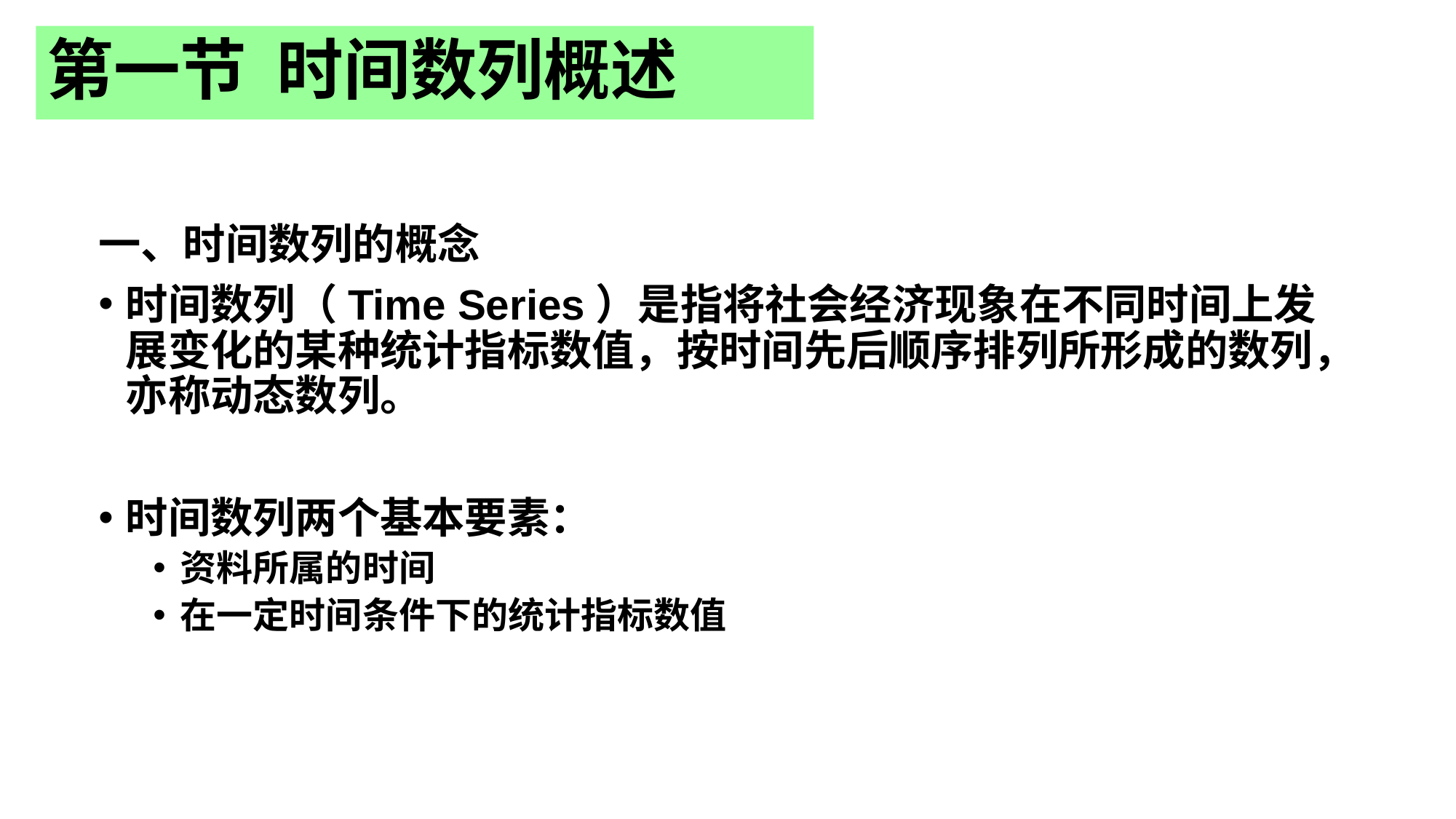

# 第一节  时间数列概述
一、时间数列的概念
时间数列（Time Series）是指将社会经济现象在不同时间上发展变化的某种统计指标数值，按时间先后顺序排列所形成的数列，亦称动态数列。

时间数列两个基本要素：
资料所属的时间
在一定时间条件下的统计指标数值